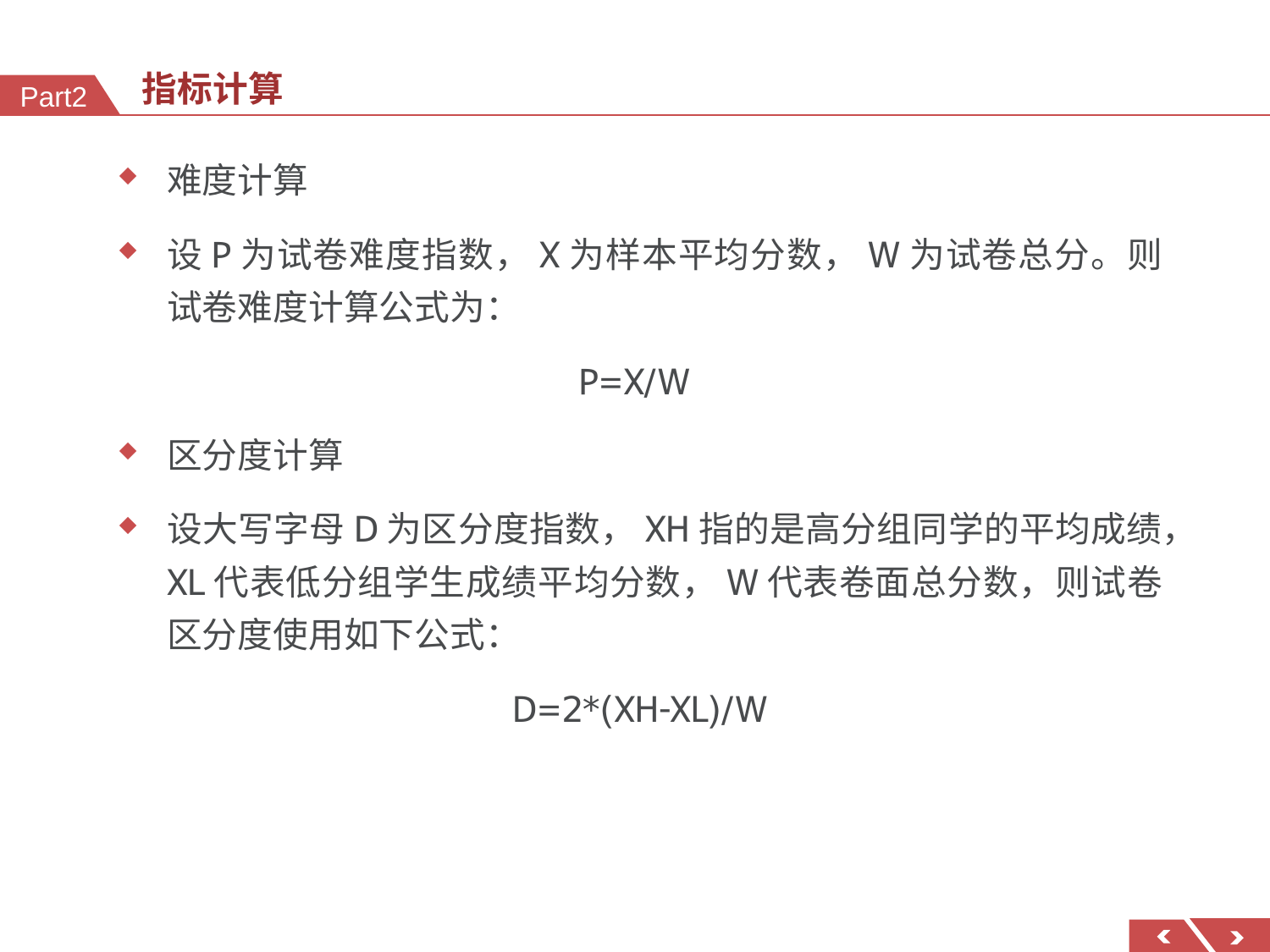

# 指标计算
Part2
难度计算
设P为试卷难度指数，X为样本平均分数，W为试卷总分。则试卷难度计算公式为：
P=X/W
区分度计算
设大写字母D为区分度指数，XH指的是高分组同学的平均成绩，XL代表低分组学生成绩平均分数，W代表卷面总分数，则试卷区分度使用如下公式：
D=2*(XH-XL)/W